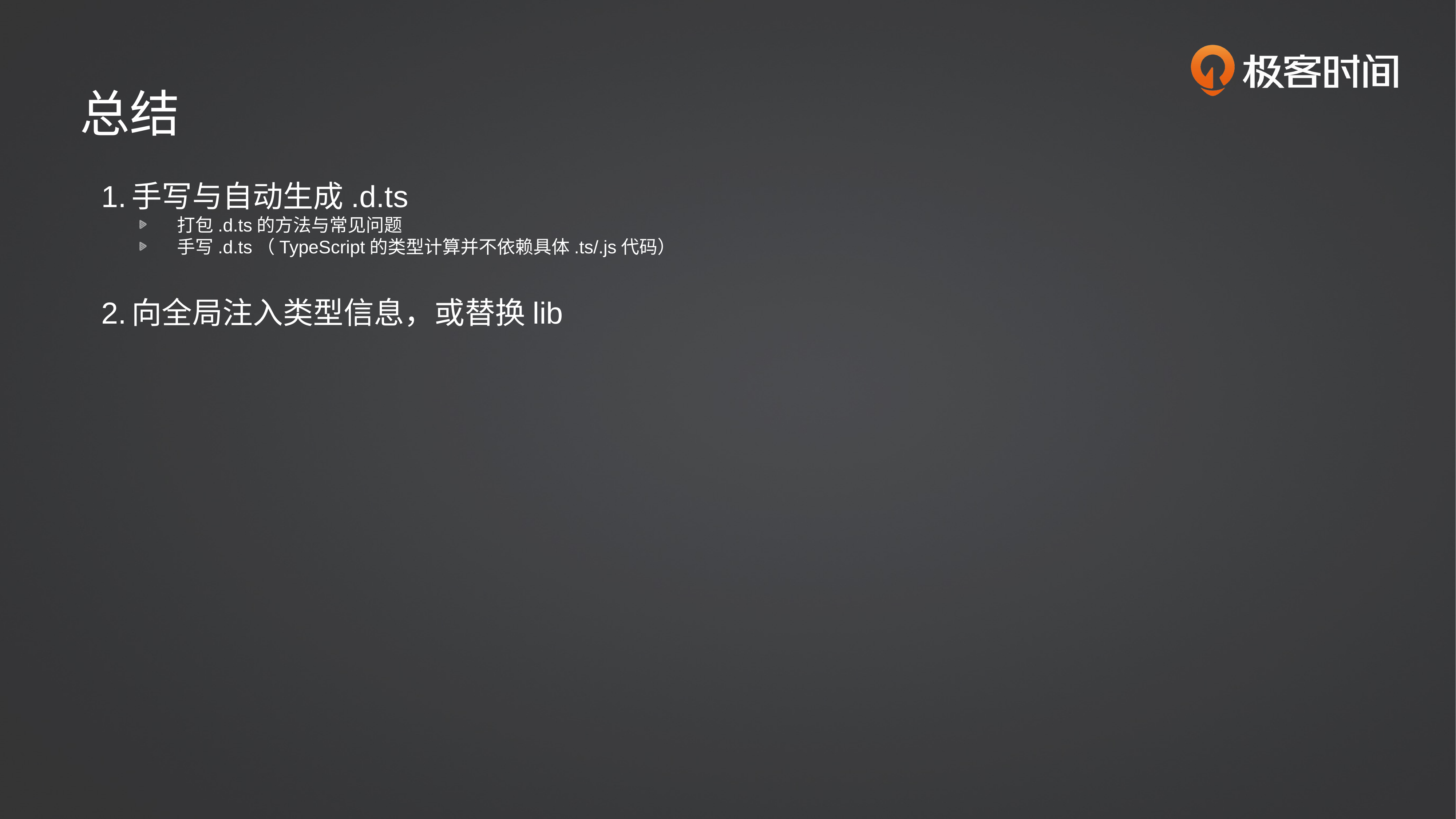

总结
手写与自动生成.d.ts
打包.d.ts的方法与常见问题
手写.d.ts（TypeScript的类型计算并不依赖具体.ts/.js代码）

向全局注入类型信息，或替换lib